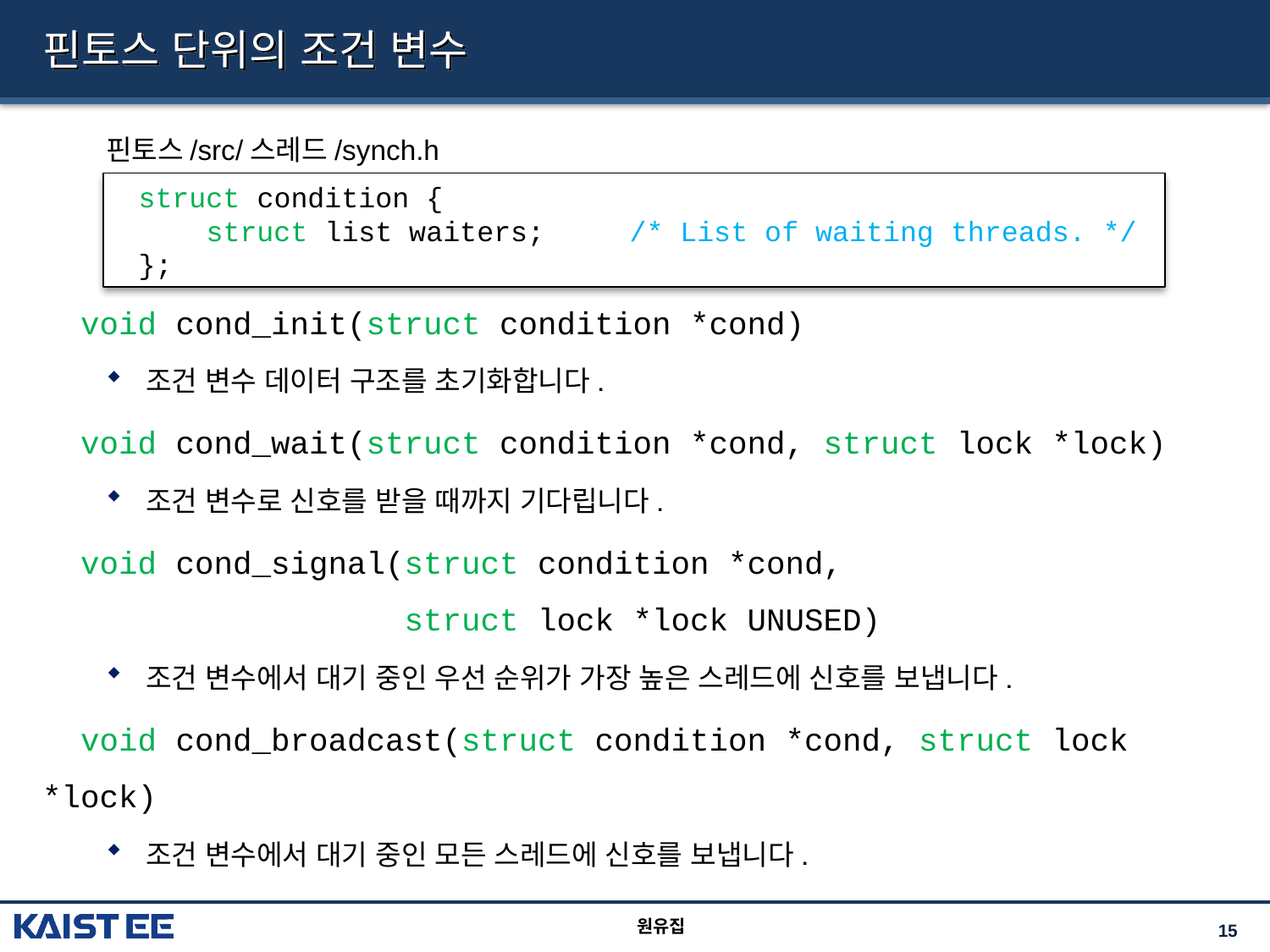

# 핀토스 단위의 조건 변수

a

  void cond_init(struct condition *cond)
조건 변수 데이터 구조를 초기화합니다.
  void cond_wait(struct condition *cond, struct lock *lock)
조건 변수로 신호를 받을 때까지 기다립니다.
  void cond_signal(struct condition *cond,
                   struct lock *lock UNUSED)
조건 변수에서 대기 중인 우선 순위가 가장 높은 스레드에 신호를 보냅니다.
  void cond_broadcast(struct condition *cond, struct lock *lock)
조건 변수에서 대기 중인 모든 스레드에 신호를 보냅니다.

핀토스/src/스레드/synch.h
struct condition {
    struct list waiters;     /* List of waiting threads. */
};
원유집
15